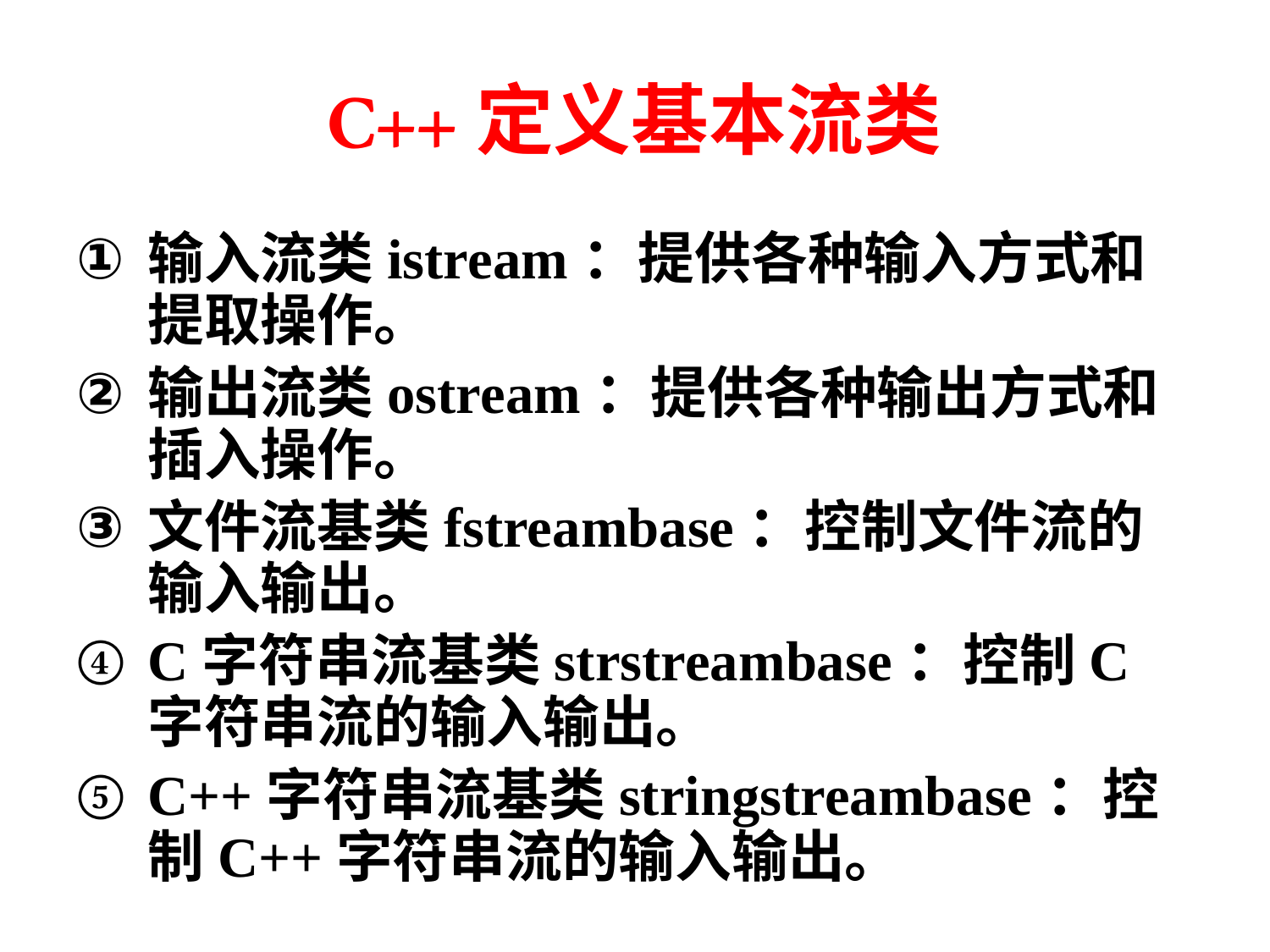

# C++定义基本流类
输入流类istream：提供各种输入方式和提取操作。
输出流类ostream：提供各种输出方式和插入操作。
文件流基类fstreambase：控制文件流的输入输出。
C字符串流基类strstreambase：控制C字符串流的输入输出。
C++字符串流基类stringstreambase：控制C++字符串流的输入输出。